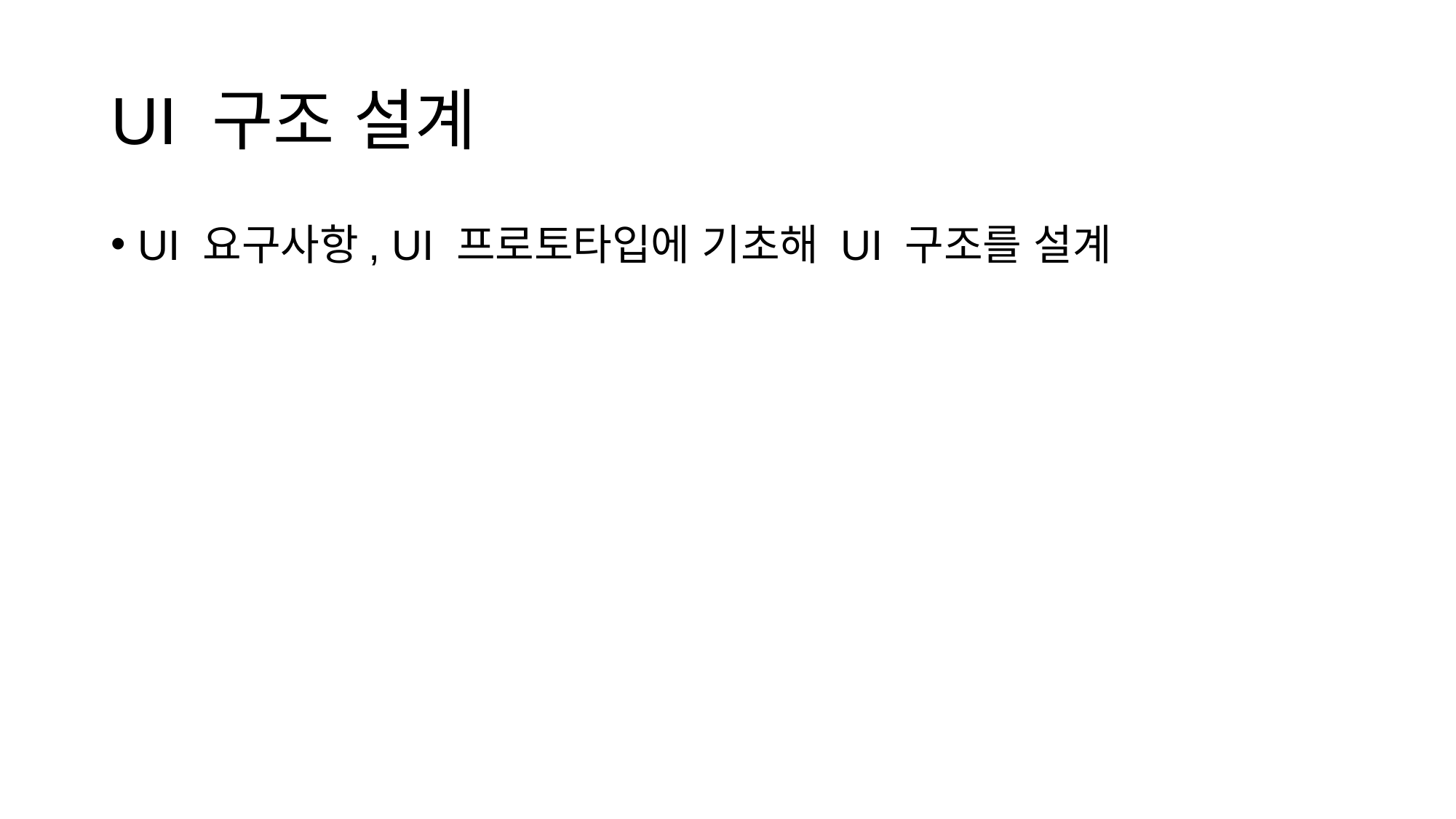

# UI 구조 설계
UI 요구사항, UI 프로토타입에 기초해 UI 구조를 설계